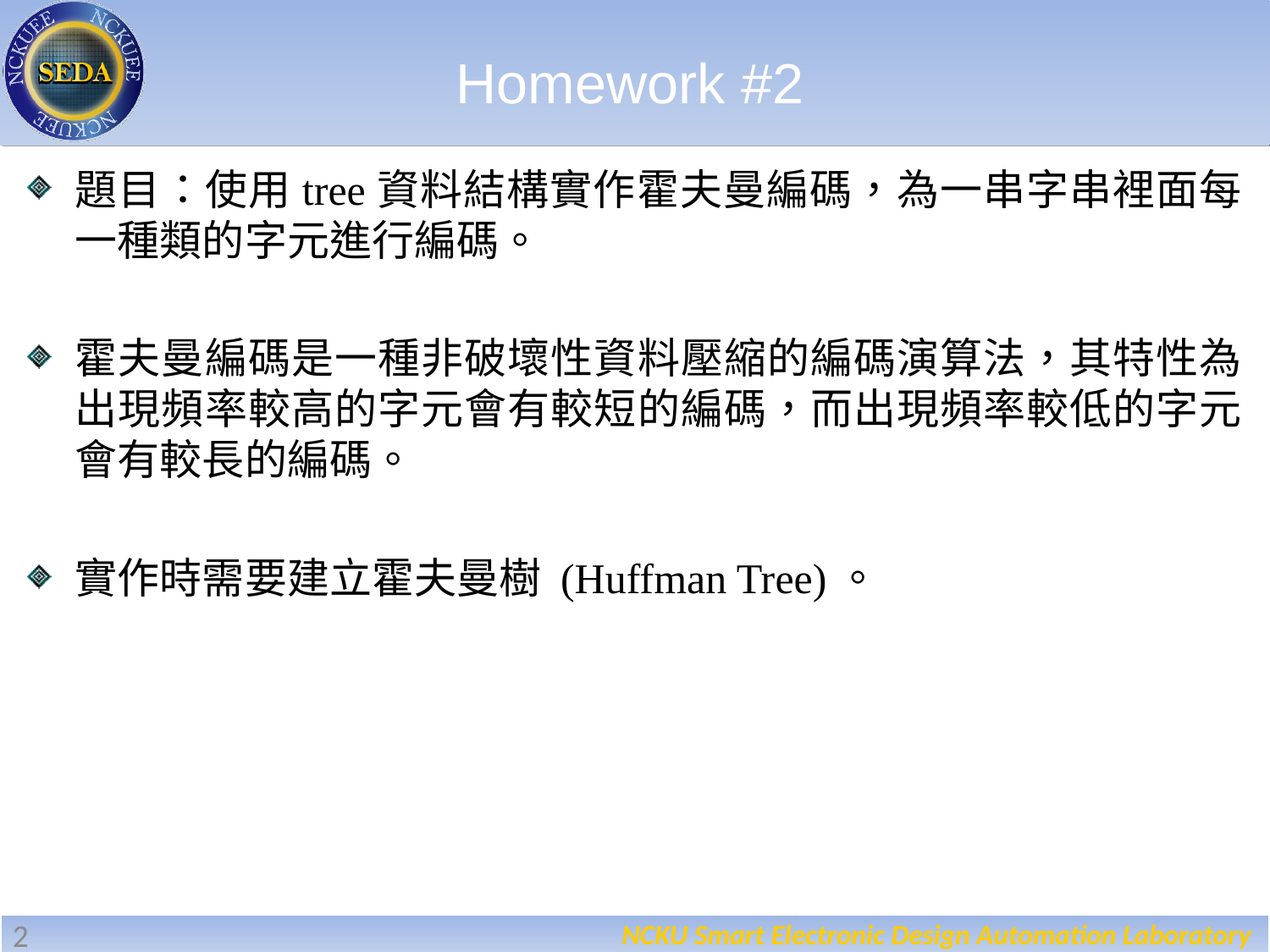

# Homework #2
題目：使用tree資料結構實作霍夫曼編碼，為一串字串裡面每一種類的字元進行編碼。

霍夫曼編碼是一種非破壞性資料壓縮的編碼演算法，其特性為出現頻率較高的字元會有較短的編碼，而出現頻率較低的字元會有較長的編碼。

實作時需要建立霍夫曼樹 (Huffman Tree)。
2